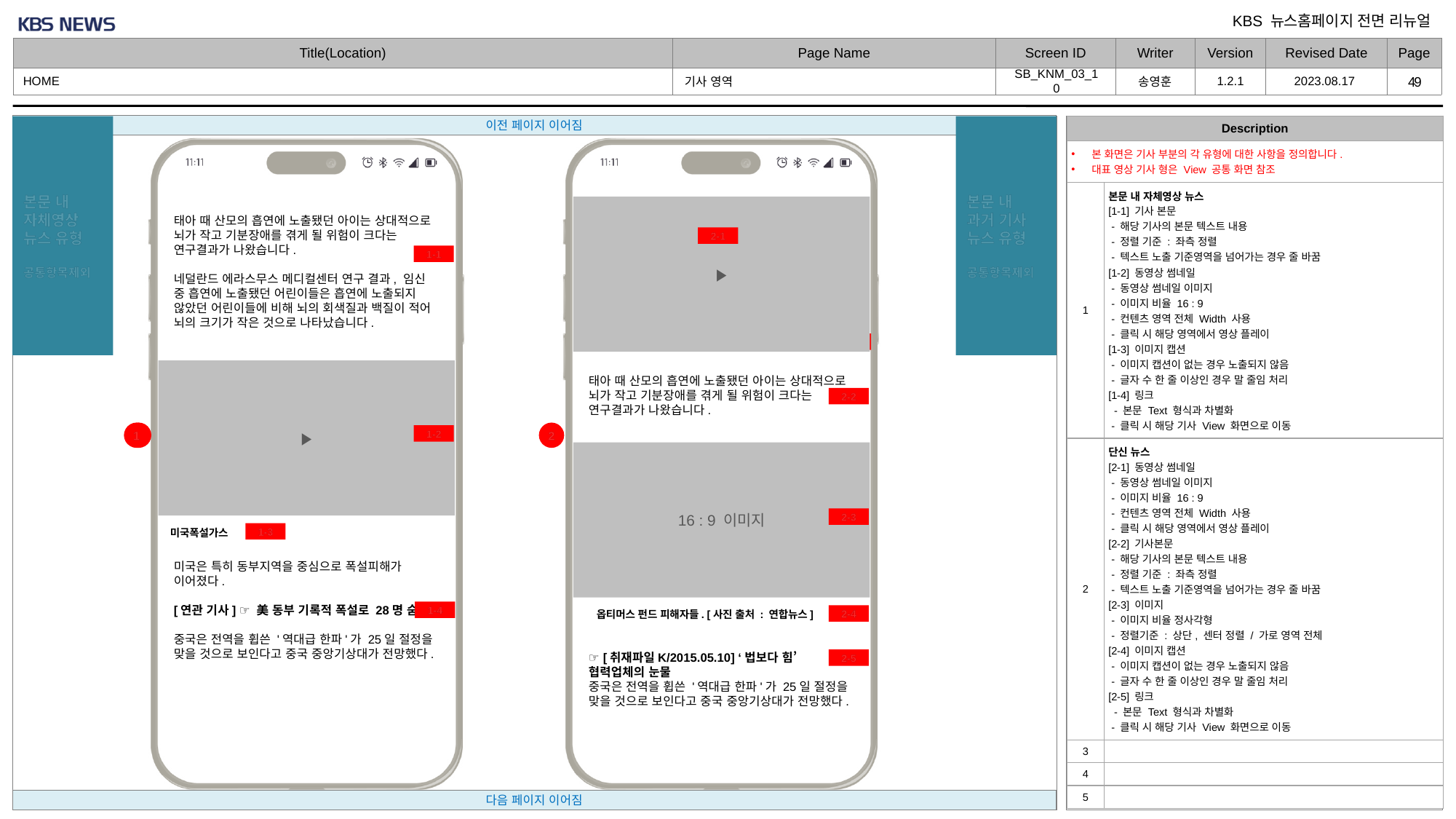

HOME
SB_KNM_03_10
# 기사 영역
본문 내
자체영상
뉴스 유형

공통항목제외
본문 내
과거 기사
뉴스 유형

공통항목제외
| Description |  |
| --- | --- |
| 본 화면은 기사 부분의 각 유형에 대한 사항을 정의합니다. 대표 영상 기사 형은 View 공통 화면 참조 |  |
| 1 | 본문 내 자체영상 뉴스 [1-1] 기사 본문 - 해당 기사의 본문 텍스트 내용 - 정렬 기준 : 좌측 정렬 - 텍스트 노출 기준영역을 넘어가는 경우 줄 바꿈 [1-2] 동영상 썸네일 - 동영상 썸네일 이미지 - 이미지 비율 16 : 9 - 컨텐츠 영역 전체 Width 사용 - 클릭 시 해당 영역에서 영상 플레이 [1-3] 이미지 캡션 - 이미지 캡션이 없는 경우 노출되지 않음 - 글자 수 한 줄 이상인 경우 말 줄임 처리 [1-4] 링크 - 본문 Text 형식과 차별화 - 클릭 시 해당 기사 View 화면으로 이동 |
| 2 | 단신 뉴스 [2-1] 동영상 썸네일 - 동영상 썸네일 이미지 - 이미지 비율 16 : 9 - 컨텐츠 영역 전체 Width 사용 - 클릭 시 해당 영역에서 영상 플레이 [2-2] 기사본문 - 해당 기사의 본문 텍스트 내용 - 정렬 기준 : 좌측 정렬 - 텍스트 노출 기준영역을 넘어가는 경우 줄 바꿈 [2-3] 이미지 - 이미지 비율 정사각형 - 정렬기준 : 상단, 센터 정렬 / 가로 영역 전체 [2-4] 이미지 캡션 - 이미지 캡션이 없는 경우 노출되지 않음 - 글자 수 한 줄 이상인 경우 말 줄임 처리 [2-5] 링크 - 본문 Text 형식과 차별화 - 클릭 시 해당 기사 View 화면으로 이동 |
| 3 |  |
| 4 |  |
| 5 |  |
▶
태아 때 산모의 흡연에 노출됐던 아이는 상대적으로 뇌가 작고 기분장애를 겪게 될 위험이 크다는 연구결과가 나왔습니다.

네덜란드 에라스무스 메디컬센터 연구 결과, 임신 중 흡연에 노출됐던 어린이들은 흡연에 노출되지 않았던 어린이들에 비해 뇌의 회색질과 백질이 적어 뇌의 크기가 작은 것으로 나타났습니다.

2-1
1-1
2-1
▶
태아 때 산모의 흡연에 노출됐던 아이는 상대적으로 뇌가 작고 기분장애를 겪게 될 위험이 크다는 연구결과가 나왔습니다.
2-2
1
1
2
1-2
16 : 9 이미지
2-3
미국폭설가스
1-3
미국은 특히 동부지역을 중심으로 폭설피해가 이어졌다.

[연관 기사] ☞ 美 동부 기록적 폭설로 28명 숨져

중국은 전역을 휩쓴 '역대급 한파'가 25일 절정을 맞을 것으로 보인다고 중국 중앙기상대가 전망했다.
옵티머스 펀드 피해자들. [사진 출처 : 연합뉴스]
1-4
2-4
☞ [취재파일K/2015.05.10] ‘법보다 힘’ 협력업체의 눈물
중국은 전역을 휩쓴 '역대급 한파'가 25일 절정을 맞을 것으로 보인다고 중국 중앙기상대가 전망했다.
2-5